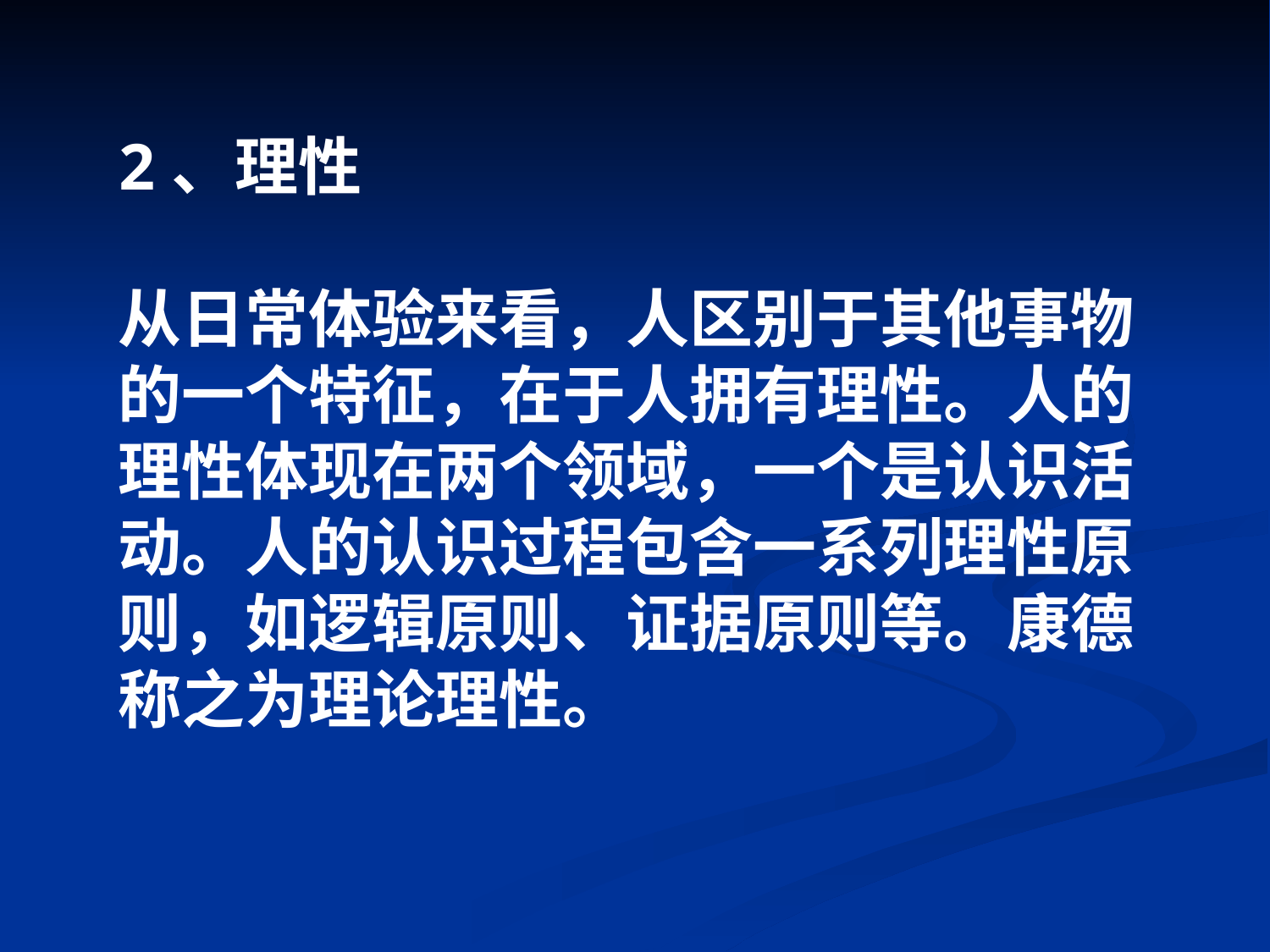

2、理性

从日常体验来看，人区别于其他事物的一个特征，在于人拥有理性。人的理性体现在两个领域，一个是认识活动。人的认识过程包含一系列理性原则，如逻辑原则、证据原则等。康德称之为理论理性。